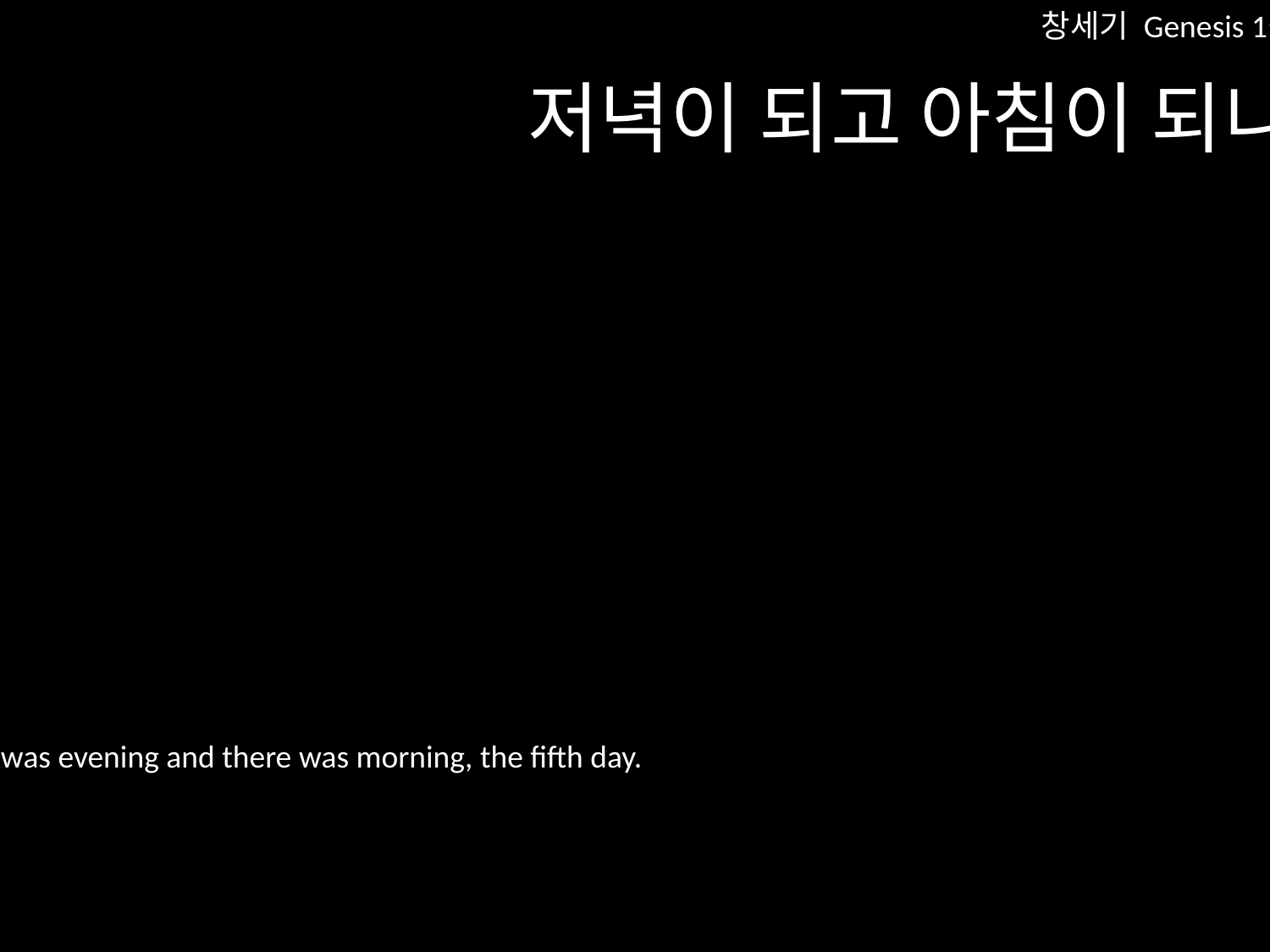

창세기 Genesis 1:23
저녁이 되고 아침이 되니 다섯째 날이었습니다.
And there was evening and there was morning, the fifth day.